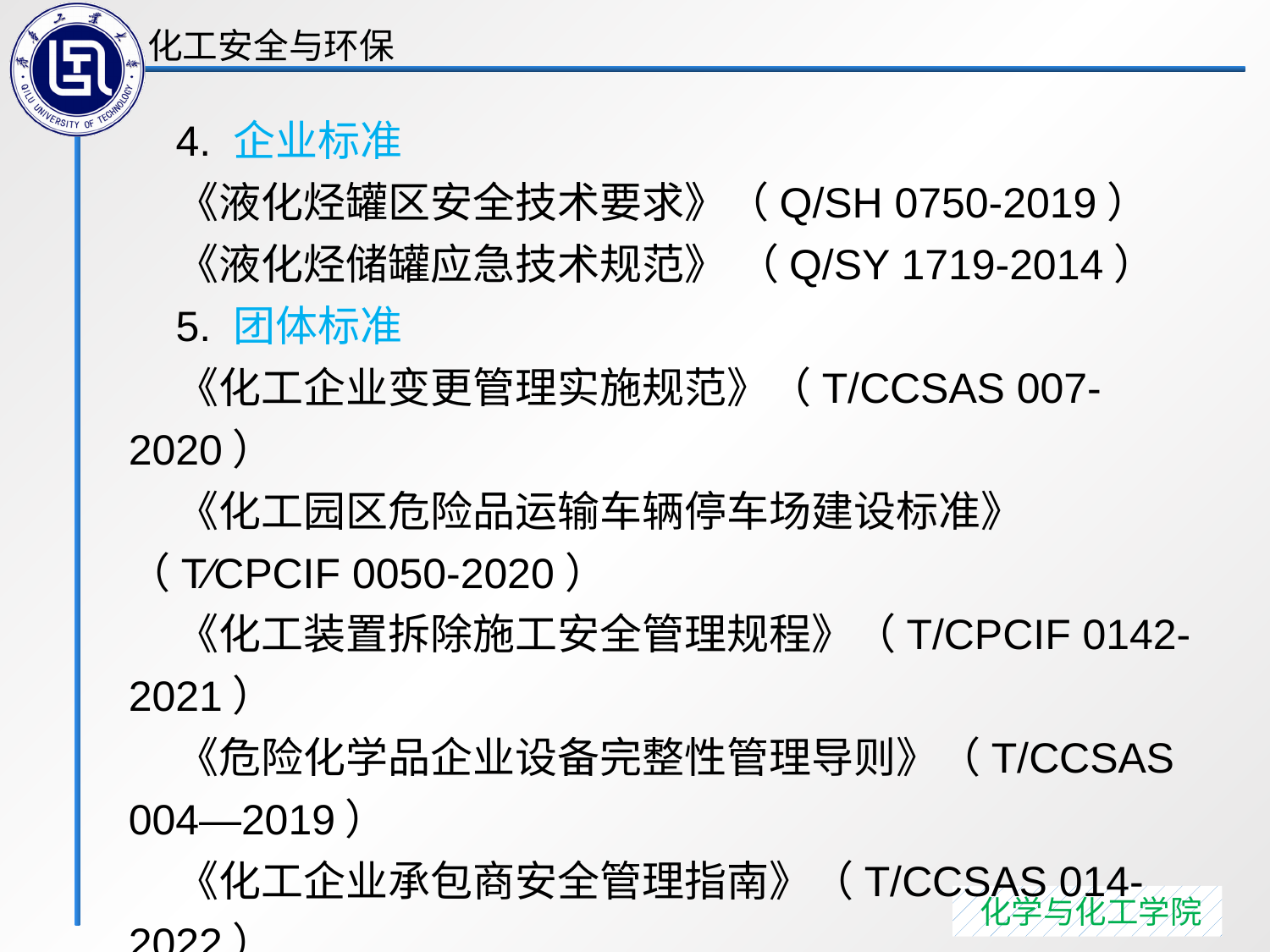

4. 企业标准
    《液化烃罐区安全技术要求》（Q/SH 0750-2019）
    《液化烃储罐应急技术规范》 （Q/SY 1719-2014）
    5. 团体标准
    《化工企业变更管理实施规范》（T/CCSAS 007-2020）
    《化工园区危险品运输车辆停车场建设标准》（T∕CPCIF 0050-2020）
    《化工装置拆除施工安全管理规程》（T/CPCIF 0142-2021）
    《危险化学品企业设备完整性管理导则》（T/CCSAS 004—2019）
    《化工企业承包商安全管理指南》（T/CCSAS 014-2022）